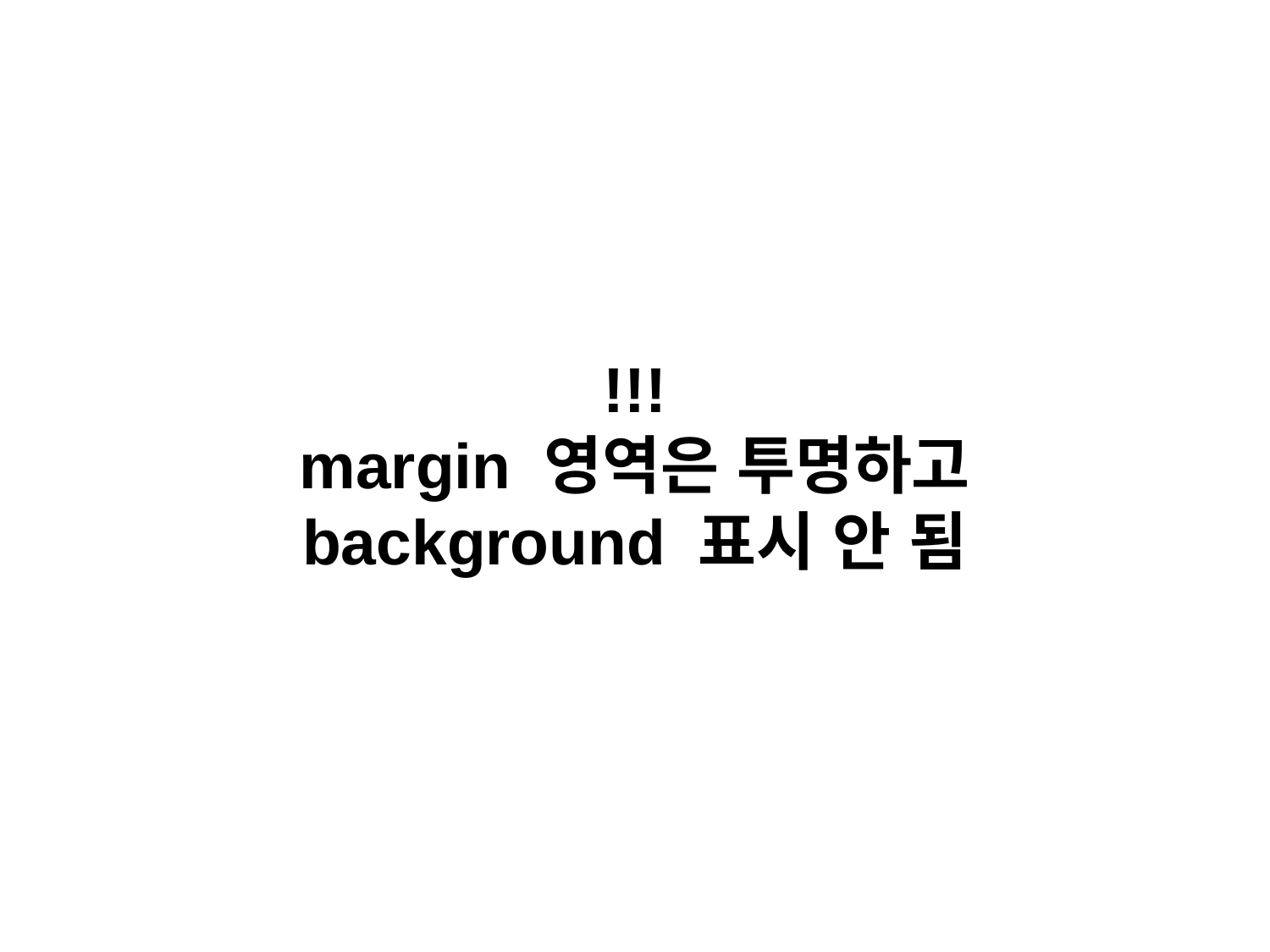

# !!!
margin 영역은 투명하고
background 표시 안 됨